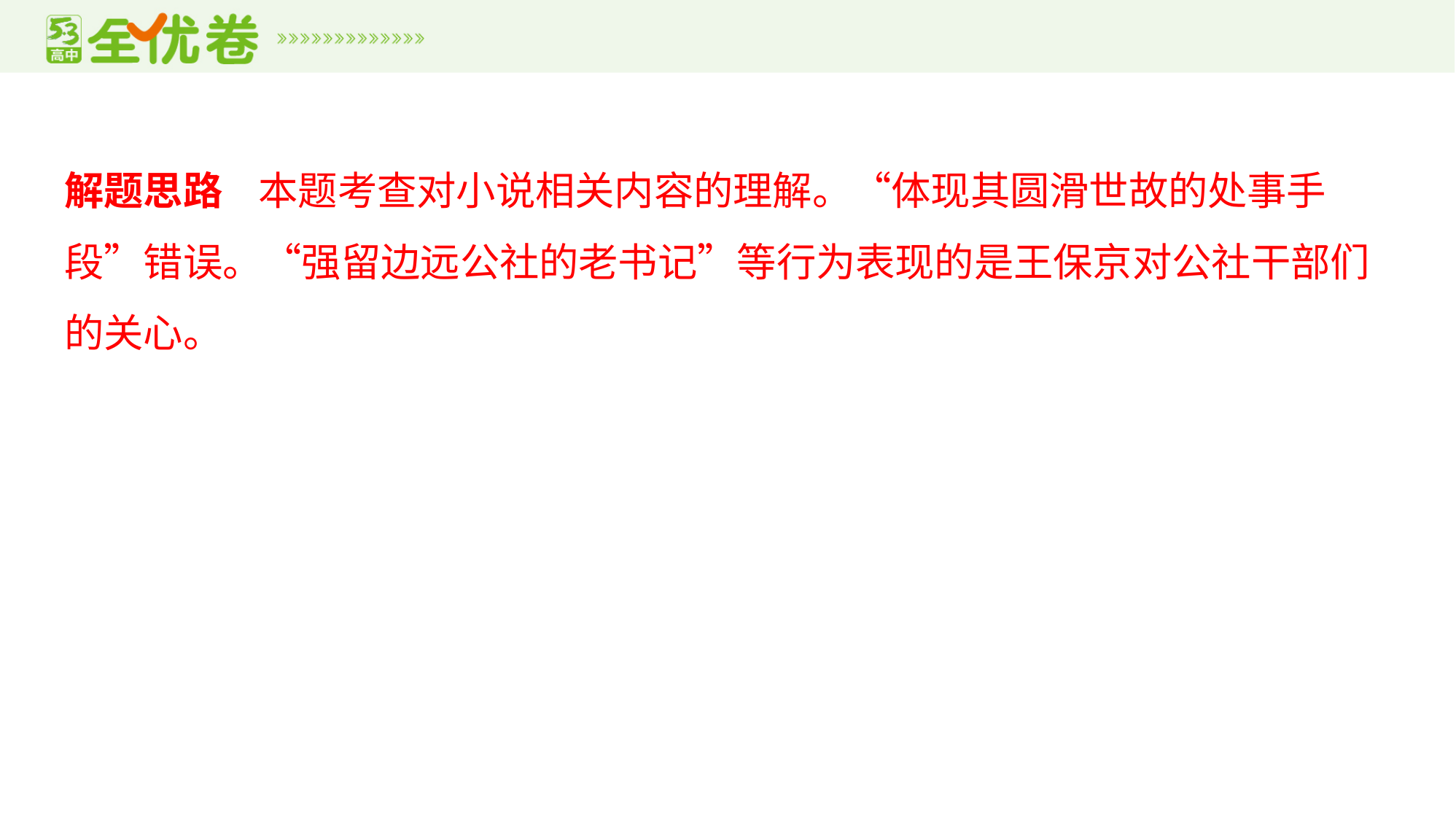

解题思路    本题考查对小说相关内容的理解。“体现其圆滑世故的处事手
段”错误。“强留边远公社的老书记”等行为表现的是王保京对公社干部们
的关心。